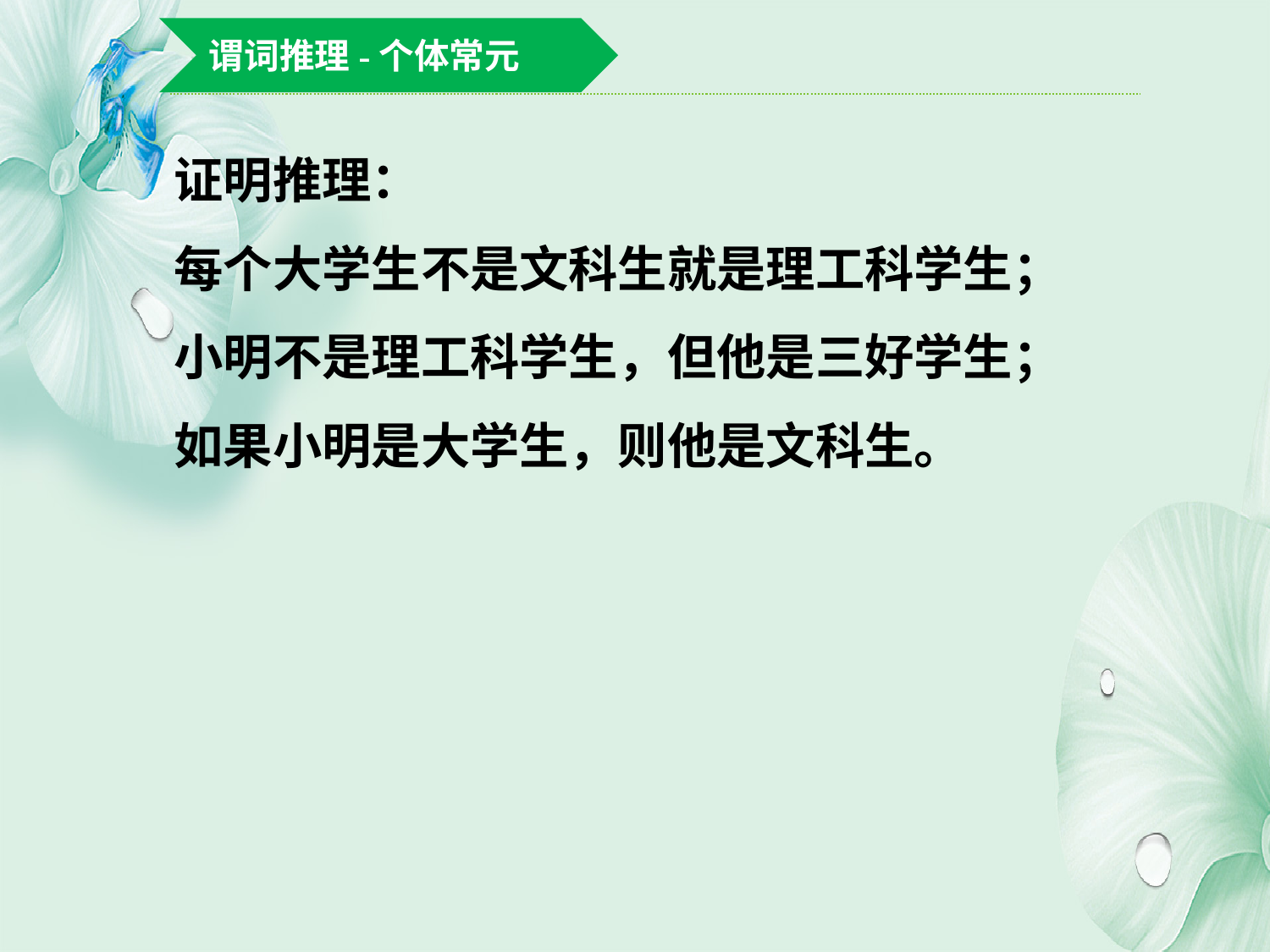

谓词推理-个体常元
证明推理：
每个大学生不是文科生就是理工科学生；
小明不是理工科学生，但他是三好学生；
如果小明是大学生，则他是文科生。